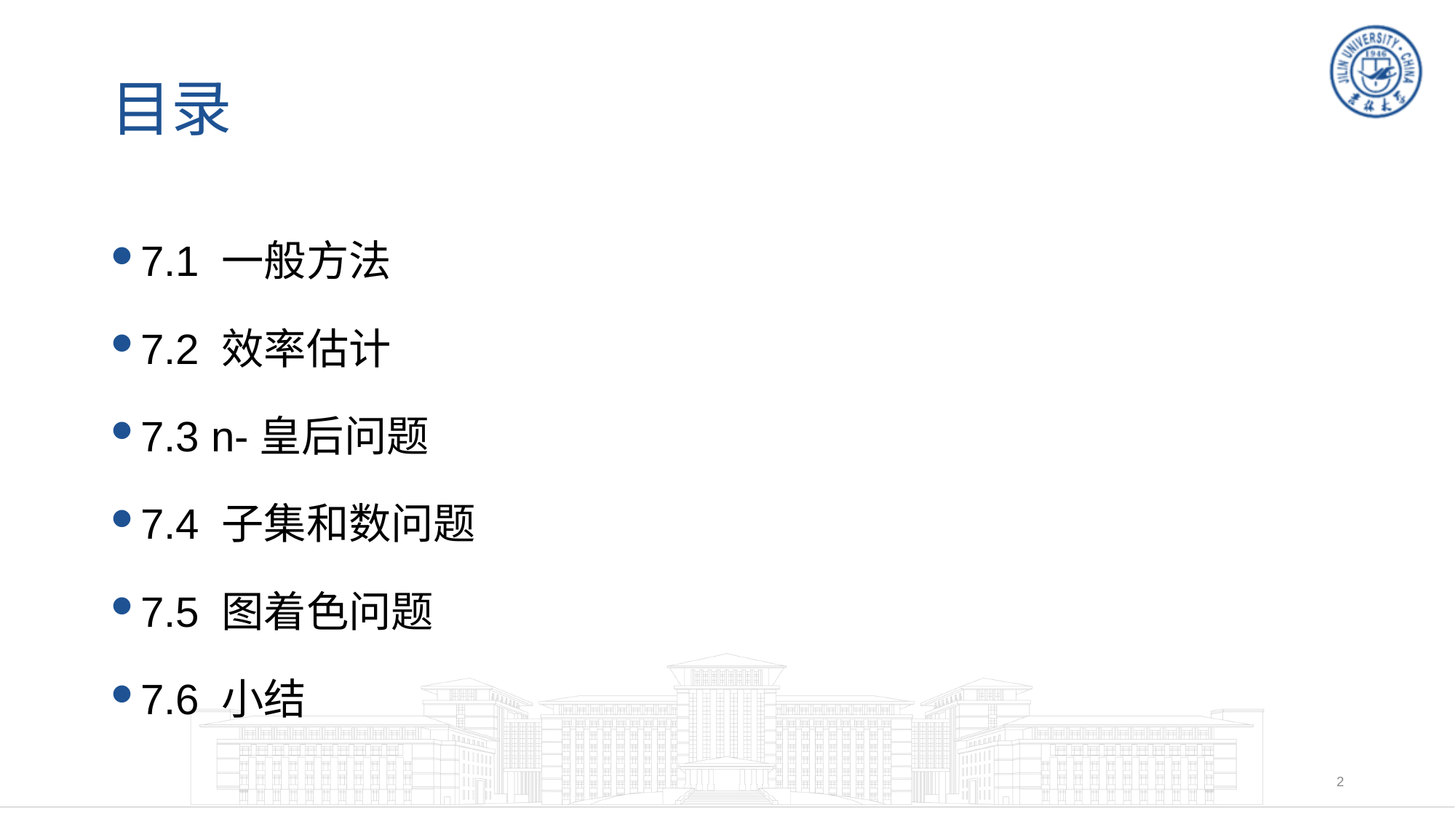

# 目录
7.1 一般方法
7.2 效率估计
7.3 n-皇后问题
7.4 子集和数问题
7.5 图着色问题
7.6 小结

2